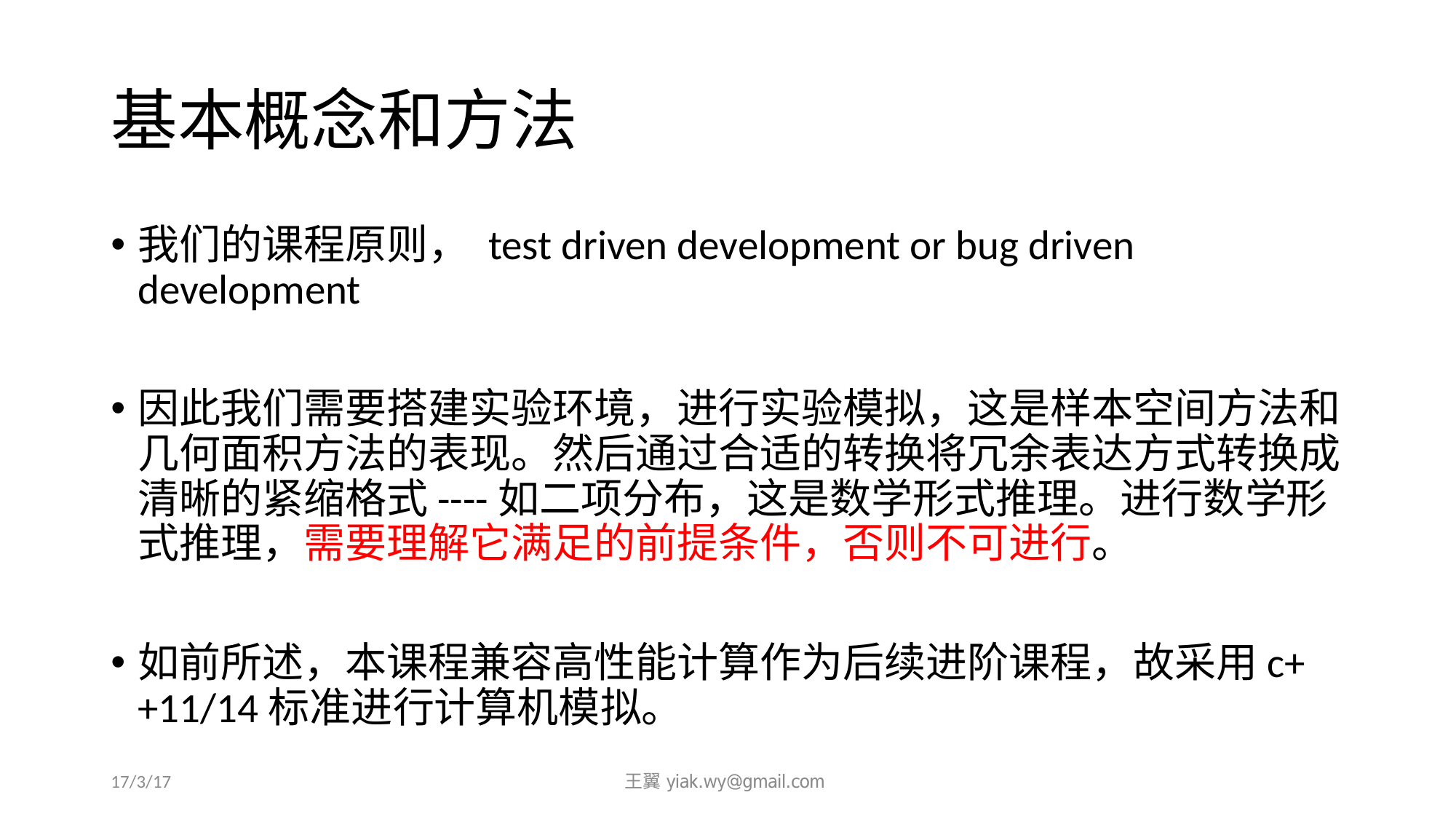

# 基本概念和方法
我们的课程原则， test driven development or bug driven development

因此我们需要搭建实验环境，进行实验模拟，这是样本空间方法和几何面积方法的表现。然后通过合适的转换将冗余表达方式转换成清晰的紧缩格式----如二项分布，这是数学形式推理。进行数学形式推理，需要理解它满足的前提条件，否则不可进行。

如前所述，本课程兼容高性能计算作为后续进阶课程，故采用c++11/14标准进行计算机模拟。
17/3/17
王翼 yiak.wy@gmail.com